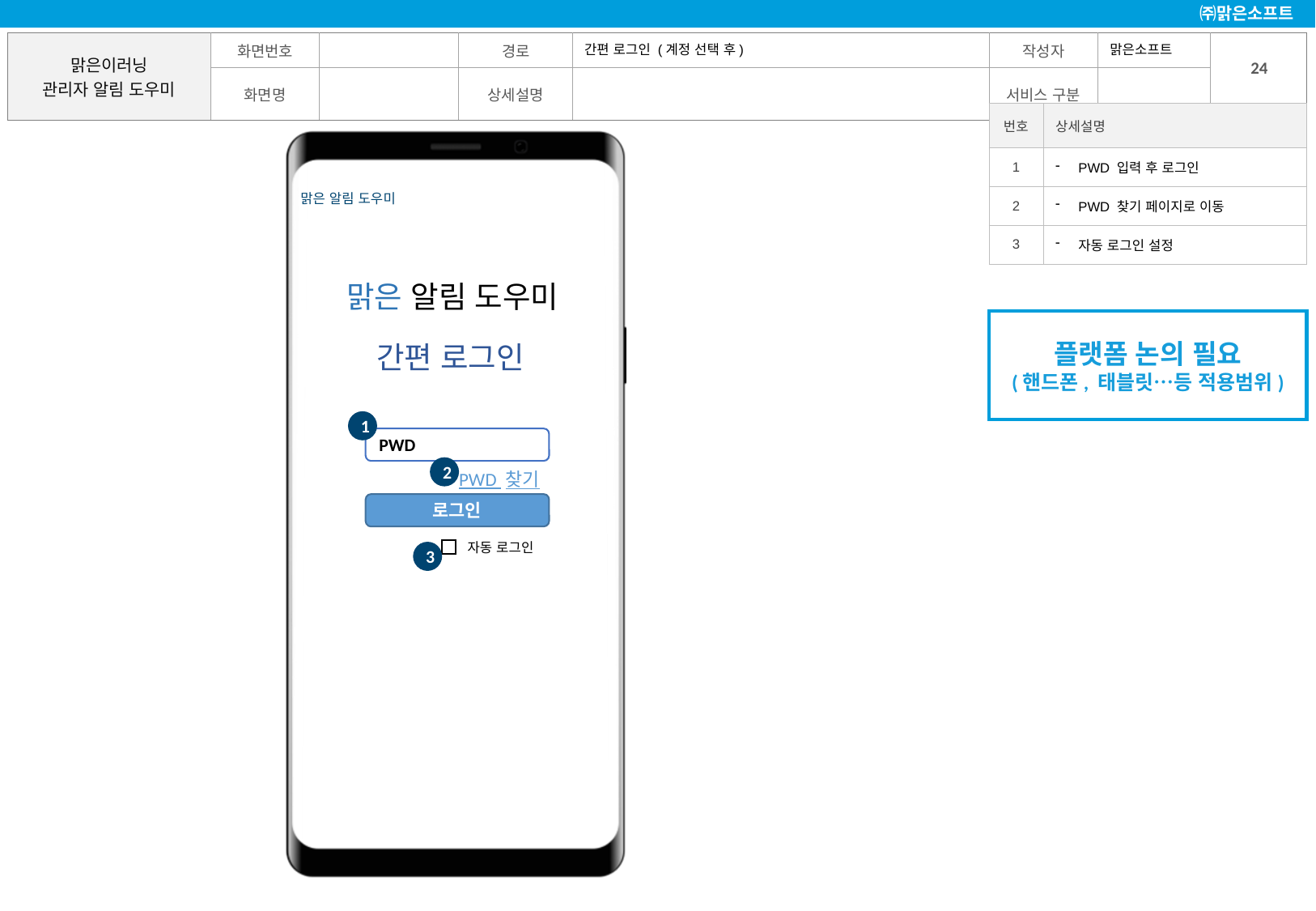

맑은소프트
간편 로그인 (계정 선택 후)

| 번호 | 상세설명 |
| --- | --- |
| 1 | PWD 입력 후 로그인 |
| 2 | PWD 찾기 페이지로 이동 |
| 3 | 자동 로그인 설정 |
맑은 알림 도우미
플랫폼 논의 필요
(핸드폰, 태블릿…등 적용범위)
간편 로그인
1
PWD
2
 PWD 찾기
로그인
자동 로그인

3